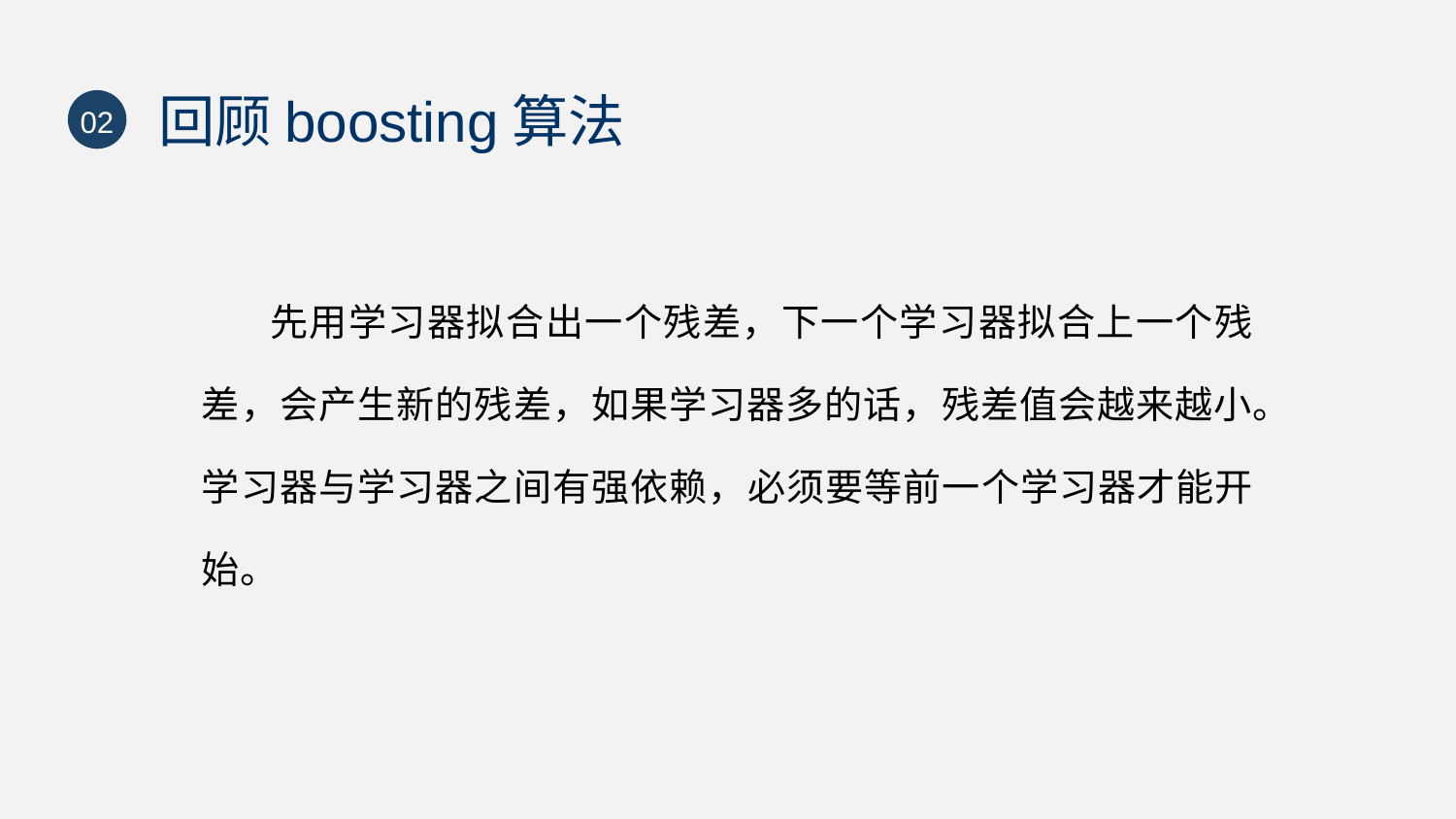

回顾boosting算法

02
先用学习器拟合出一个残差，下一个学习器拟合上一个残差，会产生新的残差，如果学习器多的话，残差值会越来越小。学习器与学习器之间有强依赖，必须要等前一个学习器才能开始。